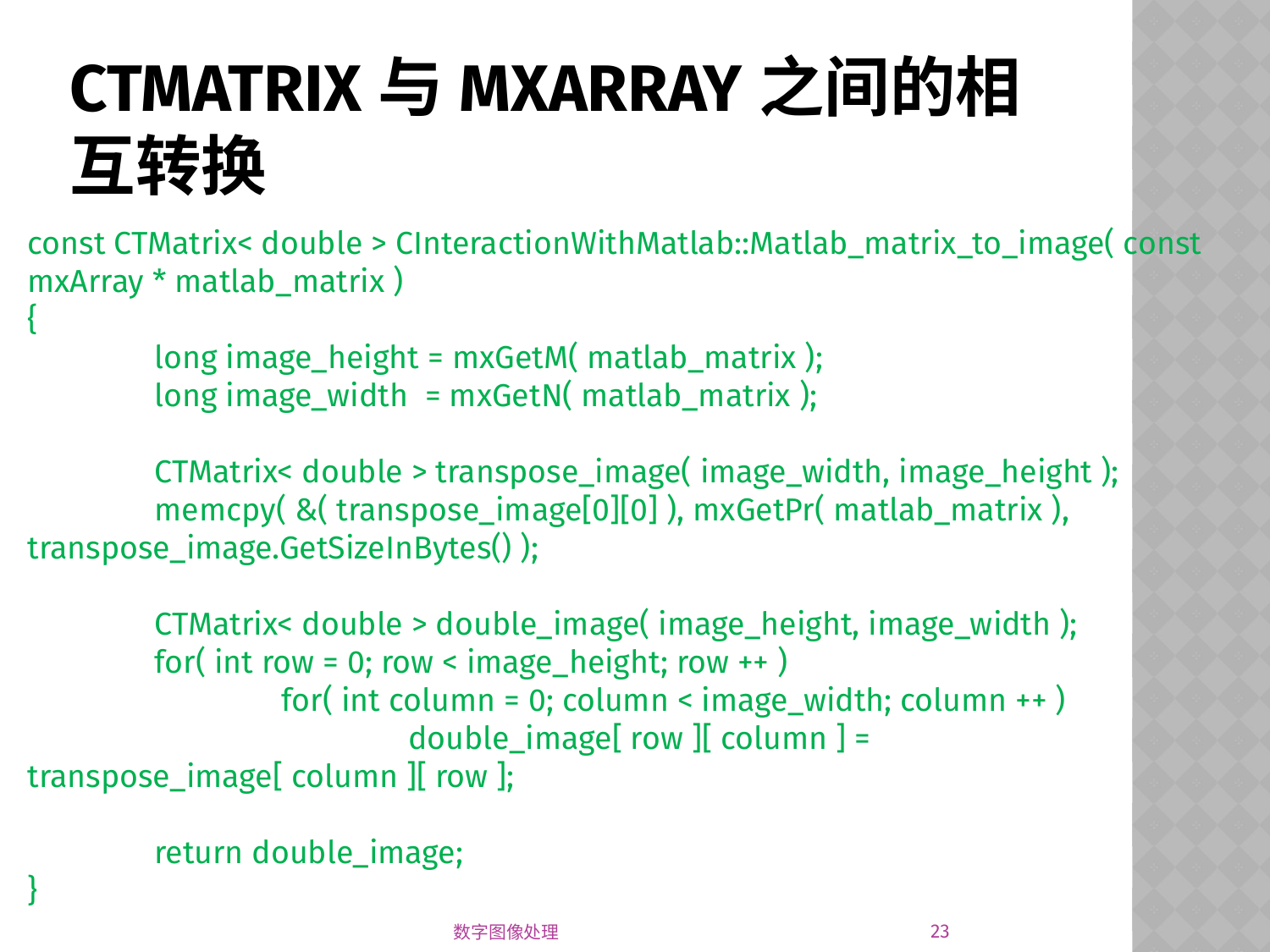

# CTMatrix与mxArray之间的相互转换
const CTMatrix< double > CInteractionWithMatlab::Matlab_matrix_to_image( const mxArray * matlab_matrix )
{
	long image_height = mxGetM( matlab_matrix );
	long image_width  = mxGetN( matlab_matrix );

	CTMatrix< double > transpose_image( image_width, image_height );
	memcpy( &( transpose_image[0][0] ), mxGetPr( matlab_matrix ), transpose_image.GetSizeInBytes() );

	CTMatrix< double > double_image( image_height, image_width );
	for( int row = 0; row < image_height; row ++ )
		for( int column = 0; column < image_width; column ++ )
			double_image[ row ][ column ] = transpose_image[ column ][ row ];

	return double_image;
}

23
数字图像处理